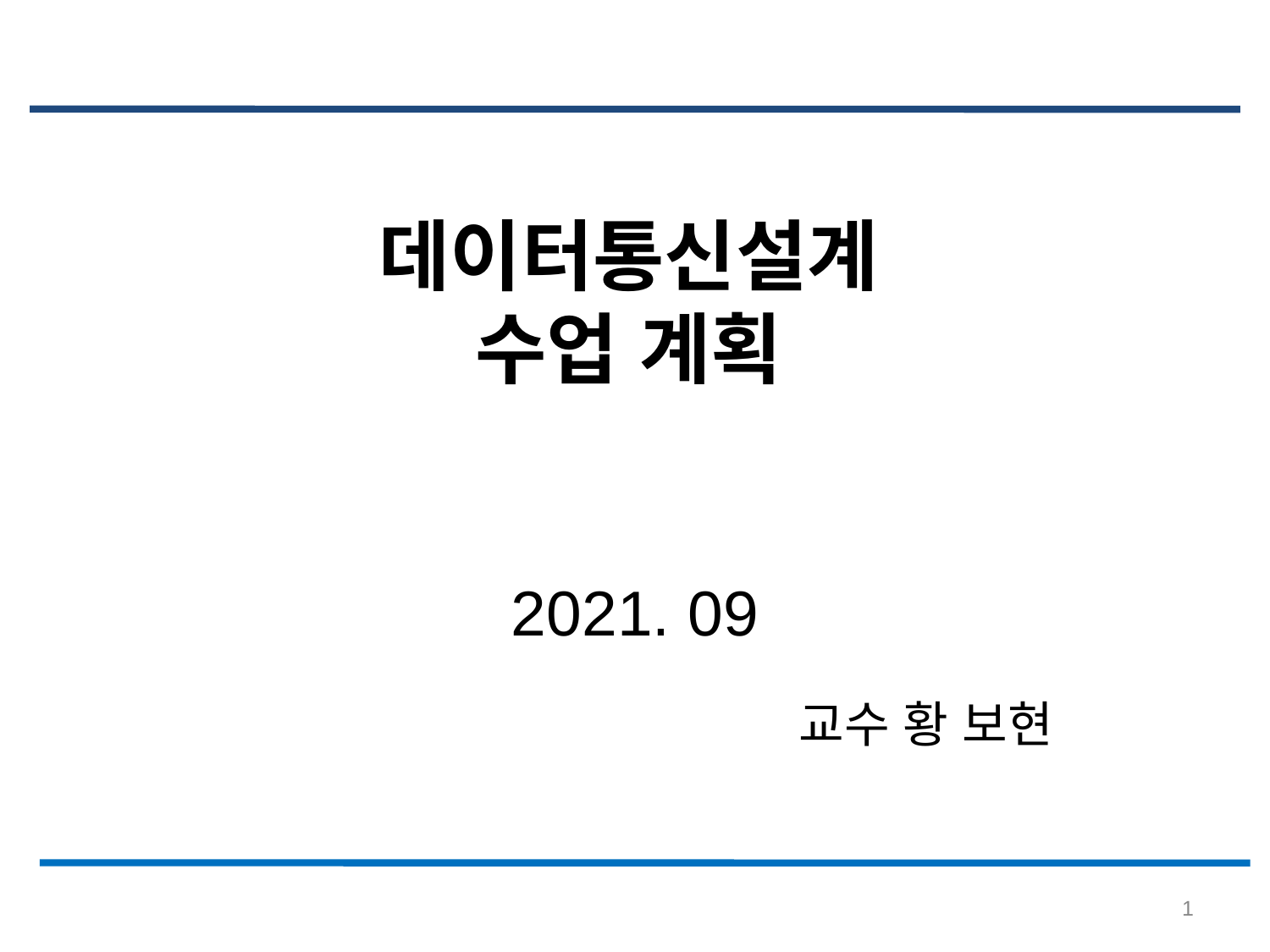

# 데이터통신설계 수업 계획
2021. 09
교수 황 보현
1